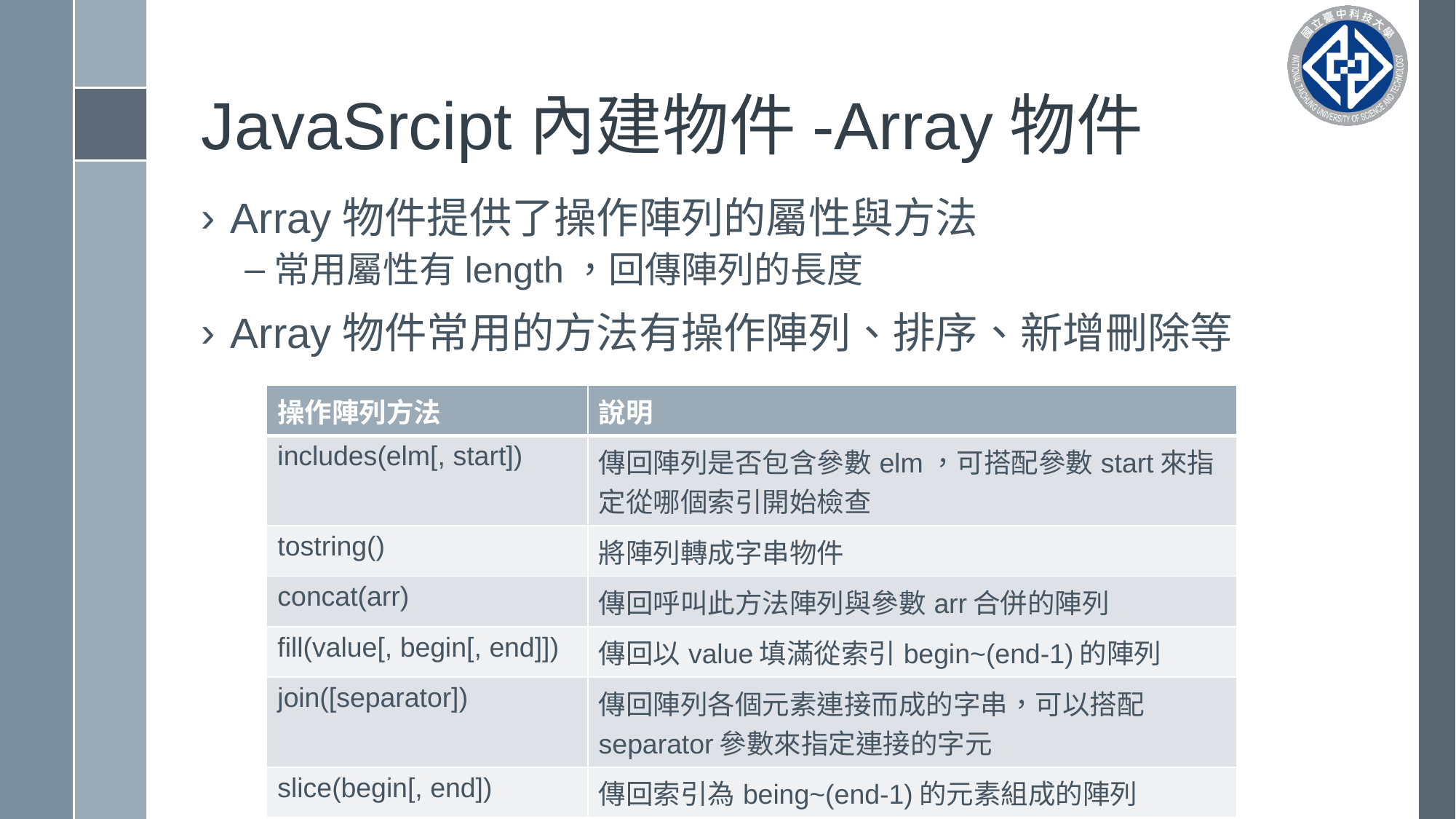

# JavaSrcipt內建物件-Array物件
Array物件提供了操作陣列的屬性與方法
常用屬性有length，回傳陣列的長度
Array物件常用的方法有操作陣列、排序、新增刪除等

| 操作陣列方法 | 說明 |
| --- | --- |
| includes(elm[, start]) | 傳回陣列是否包含參數elm，可搭配參數start來指定從哪個索引開始檢查 |
| tostring() | 將陣列轉成字串物件 |
| concat(arr) | 傳回呼叫此方法陣列與參數arr合併的陣列 |
| fill(value[, begin[, end]]) | 傳回以value填滿從索引begin~(end-1)的陣列 |
| join([separator]) | 傳回陣列各個元素連接而成的字串，可以搭配separator參數來指定連接的字元 |
| slice(begin[, end]) | 傳回索引為being~(end-1)的元素組成的陣列 |